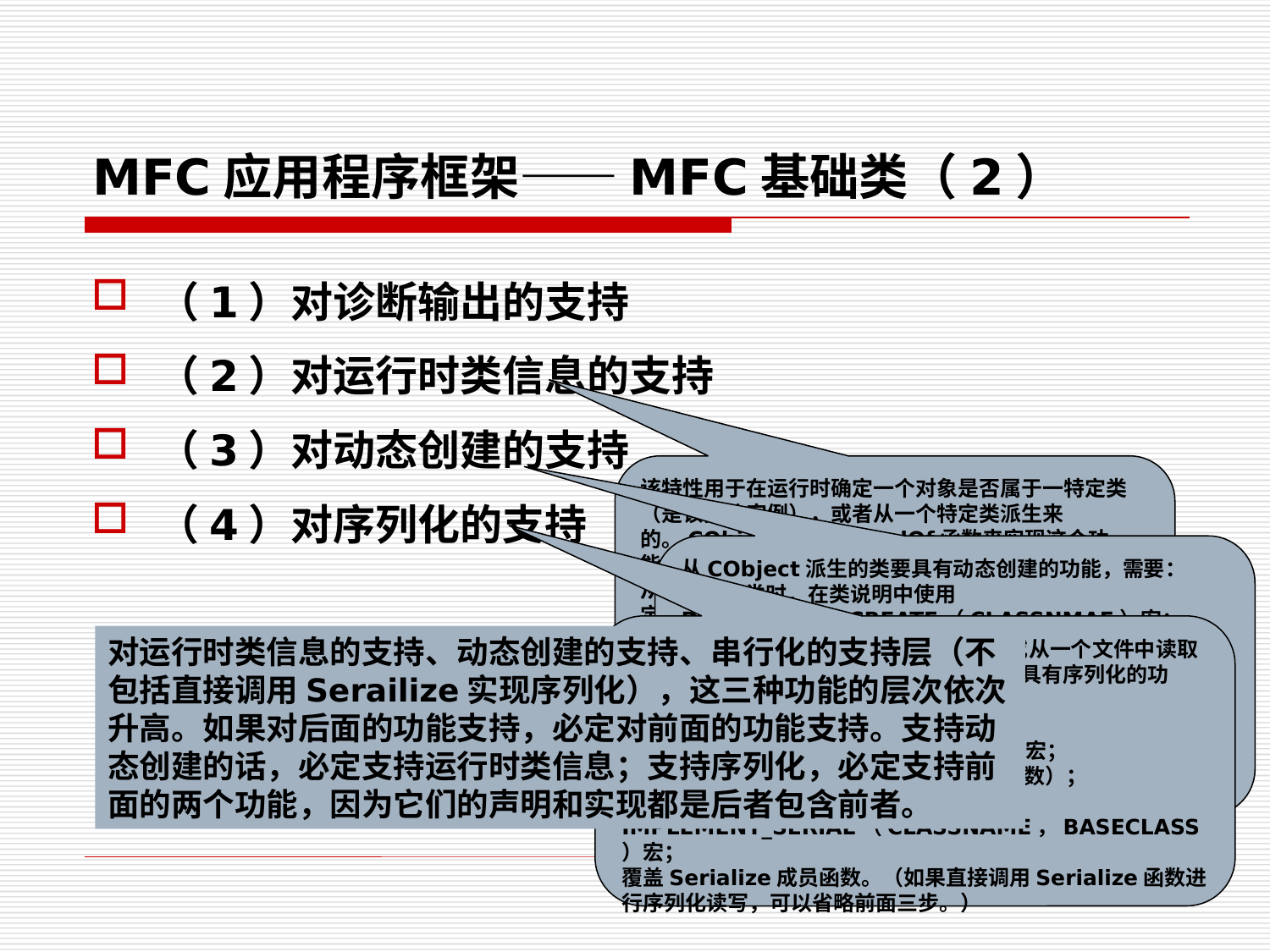

# MFC应用程序框架——MFC基础类（2）
（1）对诊断输出的支持
（2）对运行时类信息的支持
（3）对动态创建的支持
（4）对序列化的支持

该特性用于在运行时确定一个对象是否属于一特定类（是该类的实例），或者从一个特定类派生来的。CObject提供IsKindOf函数来实现这个功能。
从CObject派生的类要具有这样的特性，需要：
定义该类时，在类说明中使用DECLARE_DYNAMIC（CLASSNMAE）宏；
在类的实现文件中使用IMPLEMENT_DYNAMIC(CLASSNAME，BASECLASS)宏。

从CObject派生的类要具有动态创建的功能，需要：
定义该类时，在类说明中使用DECLARE_DYNCREATE（CLASSNMAE）宏；
定义一个不带参数的构造函数（默认构造函数）；
在类的实现文件中使用IMPLEMENT_DYNCREATE（CLASSNAME，BASECLASS）宏；
使用时先通过宏RUNTIME_CLASS得到类的RunTime信息，然后使用CRuntimeClass的成员函数CreateObject创建一个该类的实例。
“序列化”就是把对象内容存入一个文件或从一个文件中读取对象内容的过程。从CObject派生的类要具有序列化的功能，需要：
定义该类时，在类说明中使用DECLARE_SERIAL（CLASSNMAE）宏；
定义一个不带参数的构造函数（默认构造函数）；
在类的实现文件中使用IMPLEMENT_SERIAL（CLASSNAME，BASECLASS）宏；
覆盖Serialize成员函数。（如果直接调用Serialize函数进行序列化读写，可以省略前面三步。）
对运行时类信息的支持、动态创建的支持、串行化的支持层（不包括直接调用Serailize实现序列化），这三种功能的层次依次升高。如果对后面的功能支持，必定对前面的功能支持。支持动态创建的话，必定支持运行时类信息；支持序列化，必定支持前面的两个功能，因为它们的声明和实现都是后者包含前者。